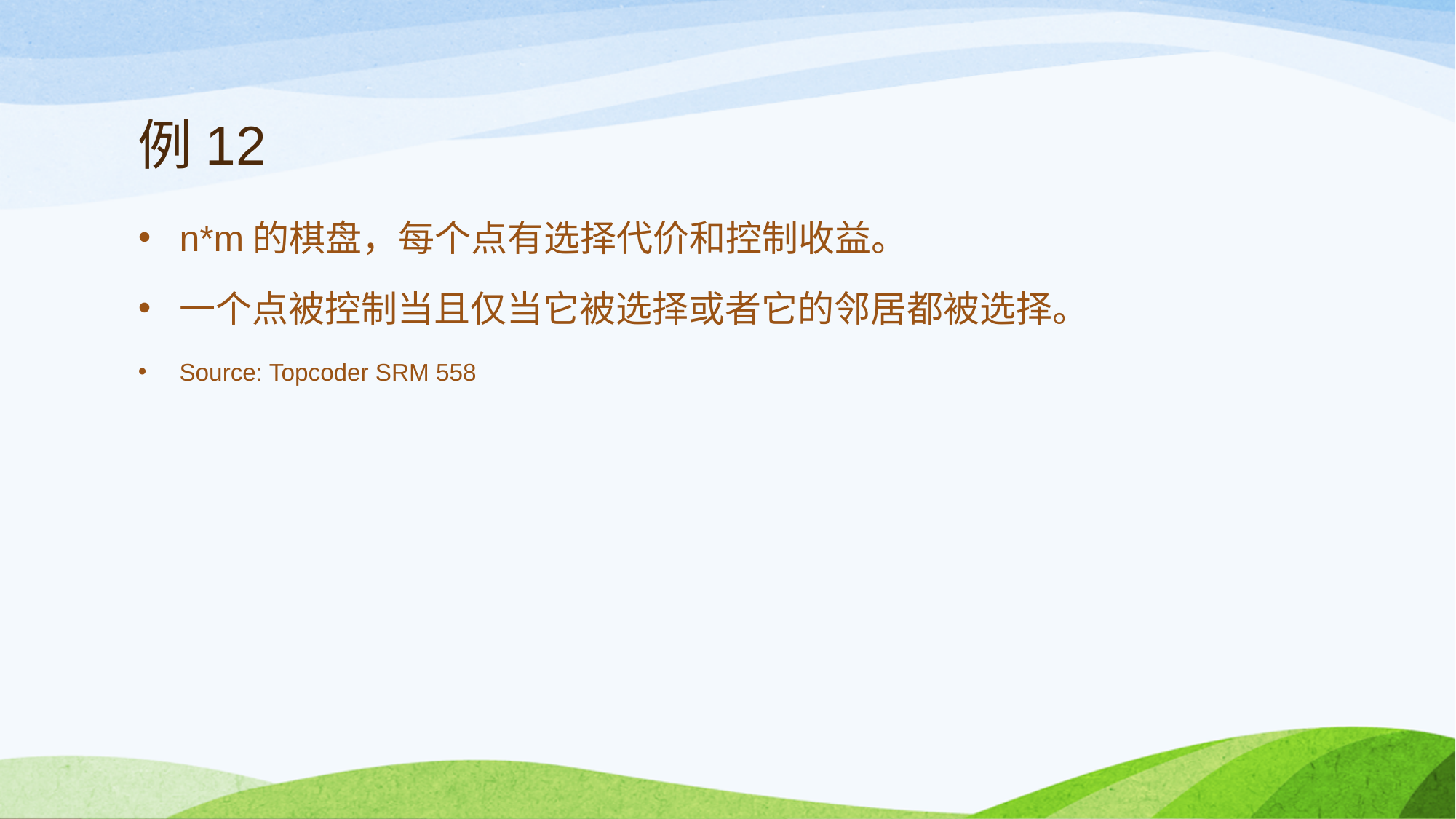

# 例12
n*m的棋盘，每个点有选择代价和控制收益。
一个点被控制当且仅当它被选择或者它的邻居都被选择。
Source: Topcoder SRM 558